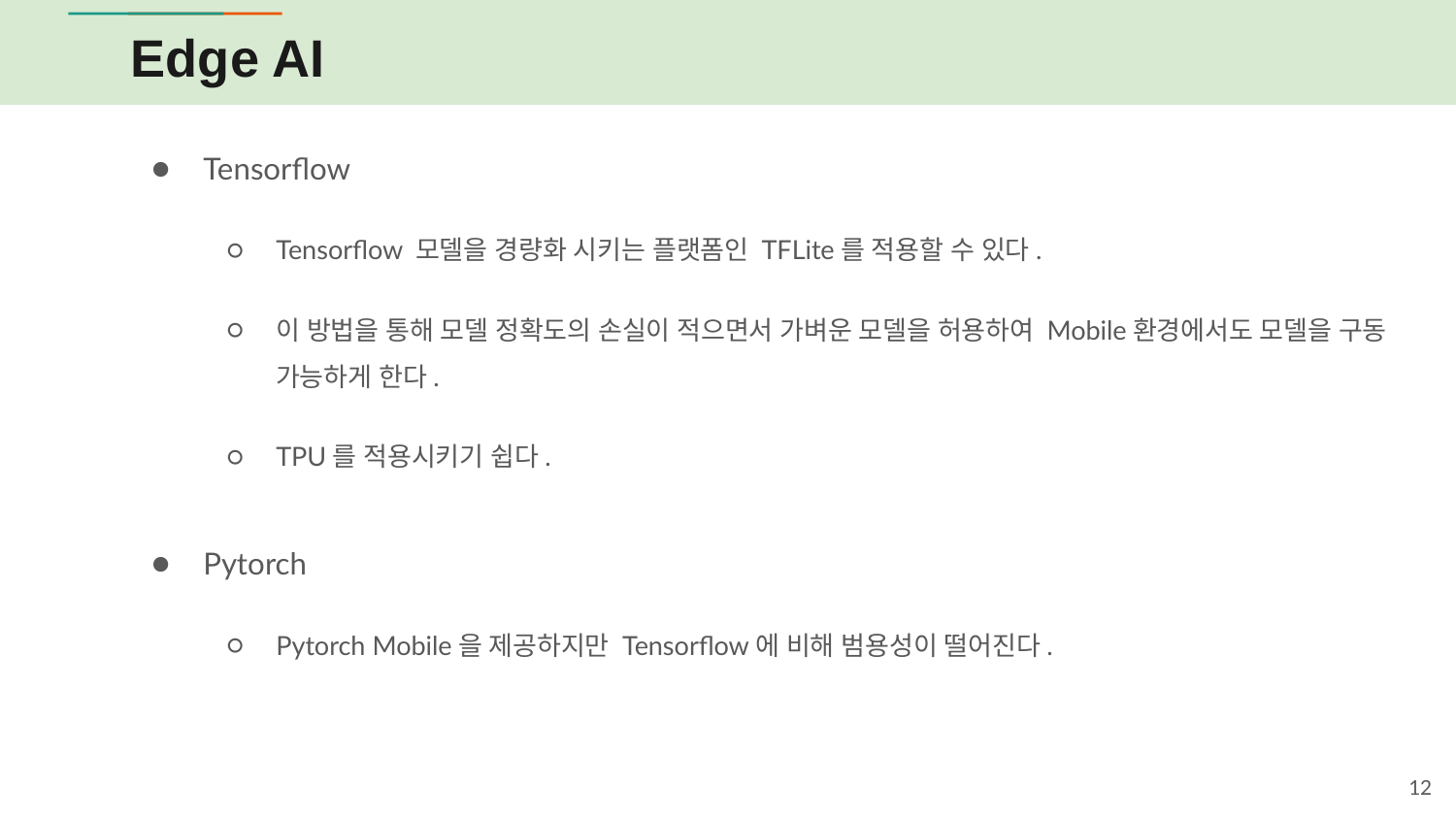

# Edge AI
Tensorflow
Tensorflow 모델을 경량화 시키는 플랫폼인 TFLite를 적용할 수 있다.
이 방법을 통해 모델 정확도의 손실이 적으면서 가벼운 모델을 허용하여 Mobile환경에서도 모델을 구동 가능하게 한다.
TPU를 적용시키기 쉽다.

Pytorch
Pytorch Mobile을 제공하지만 Tensorflow에 비해 범용성이 떨어진다.

12